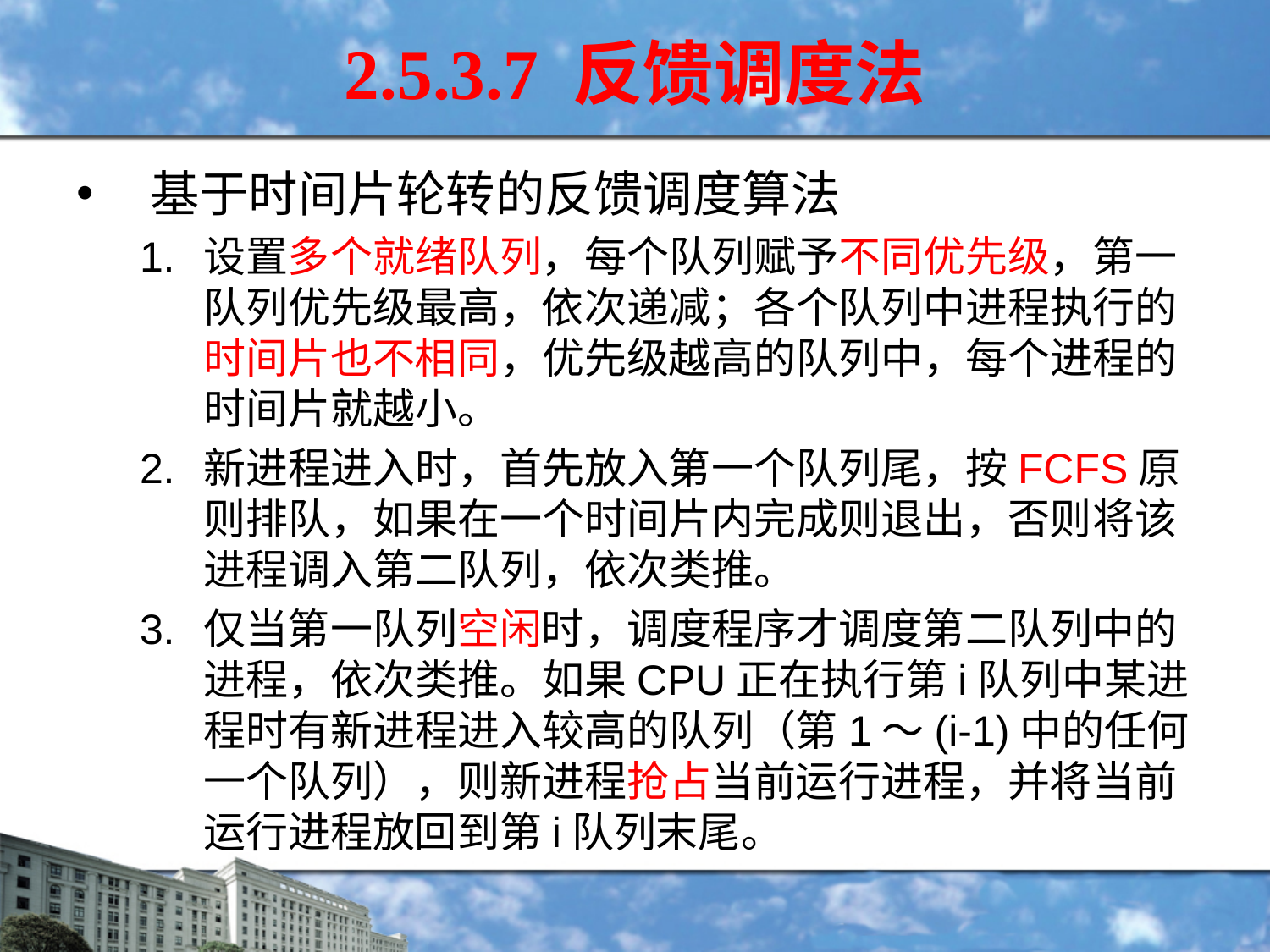

2.5.3.7 反馈调度法
基于时间片轮转的反馈调度算法
设置多个就绪队列，每个队列赋予不同优先级，第一队列优先级最高，依次递减；各个队列中进程执行的时间片也不相同，优先级越高的队列中，每个进程的时间片就越小。
新进程进入时，首先放入第一个队列尾，按FCFS原则排队，如果在一个时间片内完成则退出，否则将该进程调入第二队列，依次类推。
仅当第一队列空闲时，调度程序才调度第二队列中的进程，依次类推。如果CPU正在执行第i队列中某进程时有新进程进入较高的队列（第1～(i-1)中的任何一个队列），则新进程抢占当前运行进程，并将当前运行进程放回到第i队列末尾。